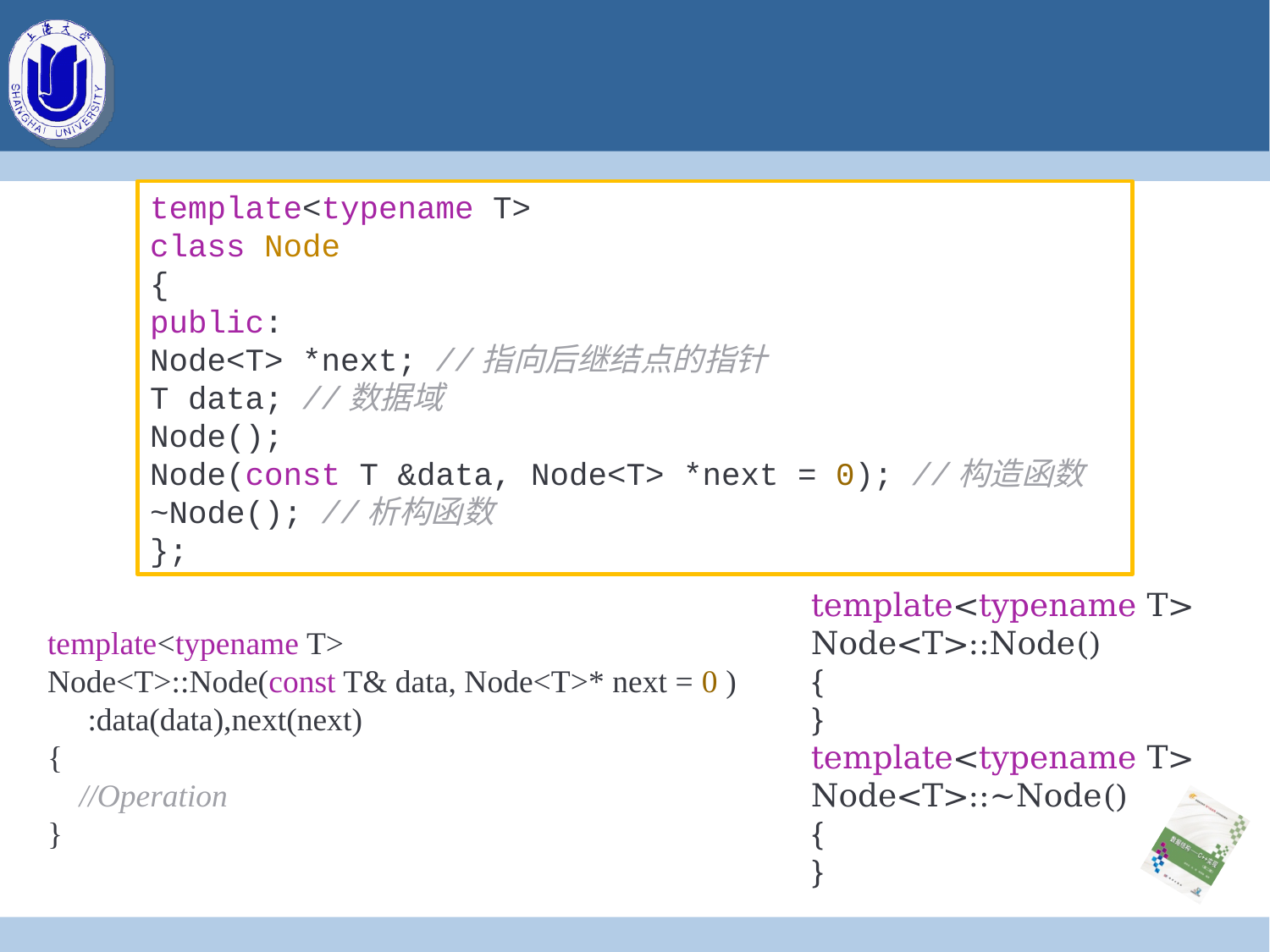

#
template<typename T>
class Node
{
public:
Node<T> *next; //指向后继结点的指针
T data; //数据域
Node();
Node(const T &data, Node<T> *next = 0); //构造函数
~Node(); //析构函数
};

template<typename T>
Node<T>::Node(const T& data, Node<T>* next = 0 )
     :data(data),next(next)
{
    //Operation
}

template<typename T>
Node<T>::Node()
{
}
template<typename T>
Node<T>::~Node()
{
}